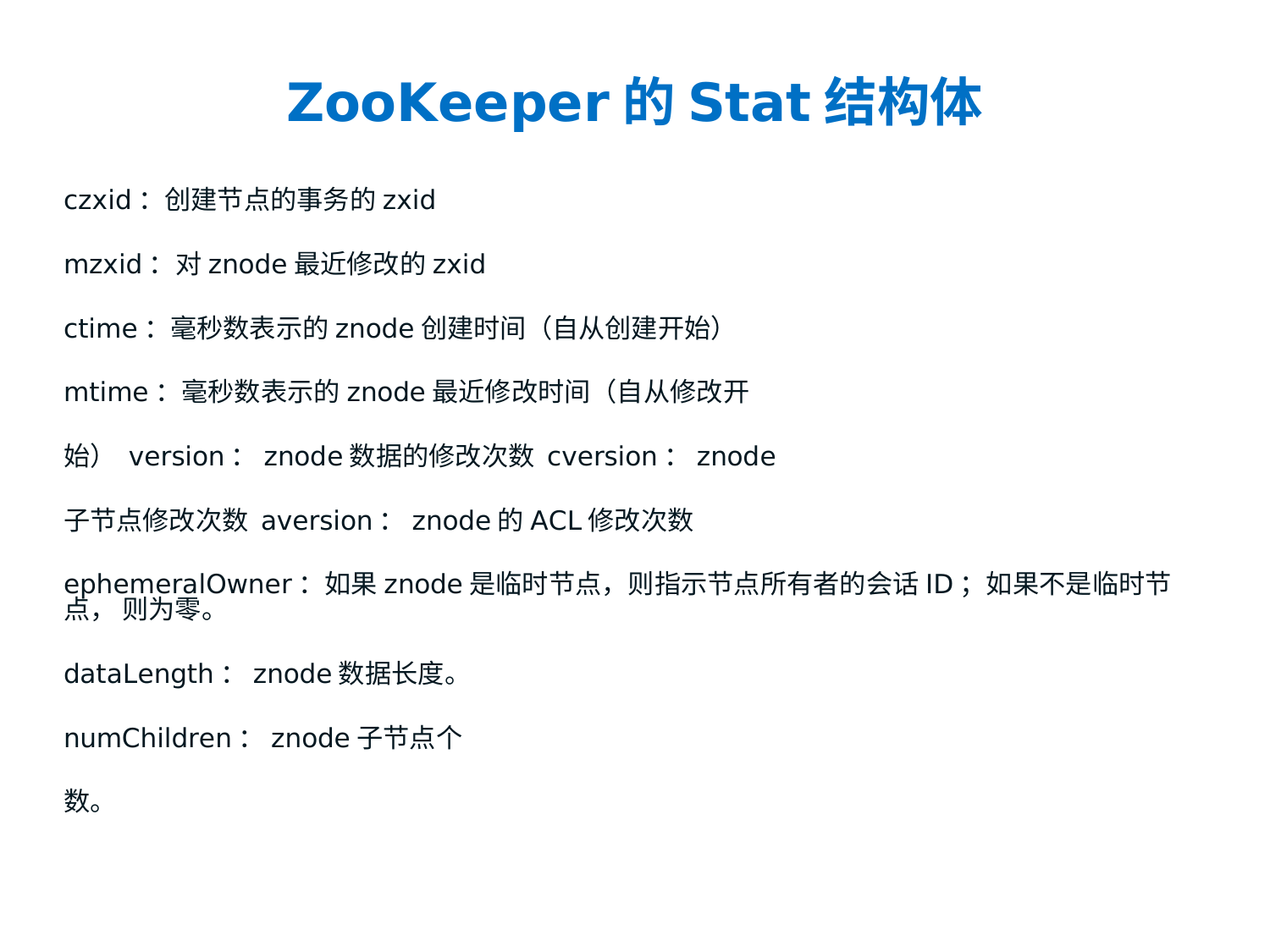

# ZooKeeper的Stat结构体
czxid：创建节点的事务的zxid

mzxid：对znode最近修改的zxid
ctime：毫秒数表示的znode创建时间（自从创建开始） mtime：毫秒数表示的znode最近修改时间（自从修改开始） version：znode数据的修改次数 cversion：znode子节点修改次数 aversion：znode的ACL修改次数

ephemeralOwner：如果znode是临时节点，则指示节点所有者的会话ID；如果不是临时节点， 则为零。
dataLength：znode数据长度。 numChildren：znode子节点个数。